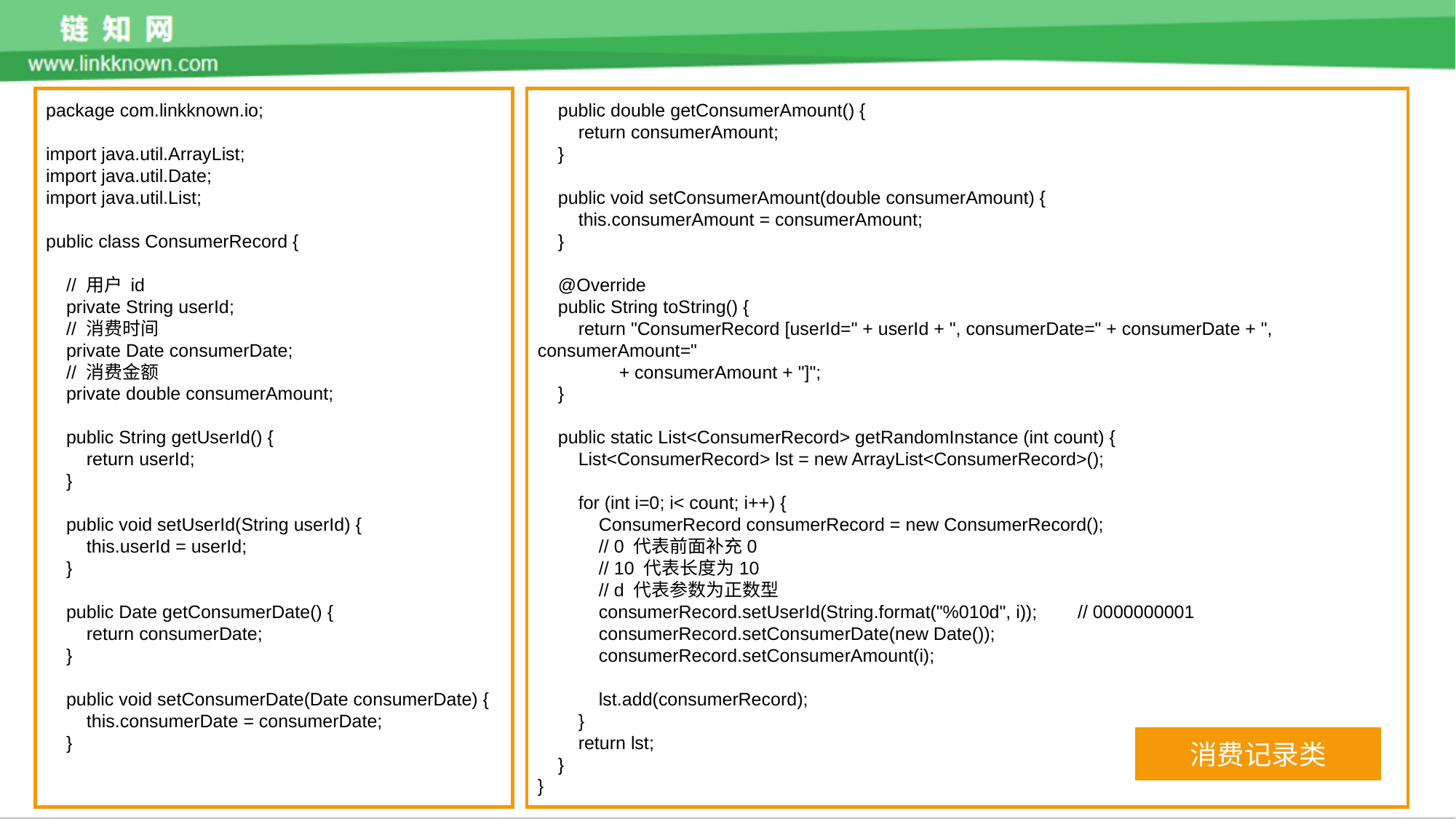

package com.linkknown.io;

import java.util.ArrayList;
import java.util.Date;
import java.util.List;

public class ConsumerRecord {

    // 用户 id
    private String userId;
    // 消费时间
    private Date consumerDate;
    // 消费金额
    private double consumerAmount;

    public String getUserId() {
        return userId;
    }

    public void setUserId(String userId) {
        this.userId = userId;
    }

    public Date getConsumerDate() {
        return consumerDate;
    }

    public void setConsumerDate(Date consumerDate) {
        this.consumerDate = consumerDate;
    }

    public double getConsumerAmount() {
        return consumerAmount;
    }

    public void setConsumerAmount(double consumerAmount) {
        this.consumerAmount = consumerAmount;
    }

    @Override
    public String toString() {
        return "ConsumerRecord [userId=" + userId + ", consumerDate=" + consumerDate + ", consumerAmount="
                + consumerAmount + "]";
    }

    public static List<ConsumerRecord> getRandomInstance (int count) {
        List<ConsumerRecord> lst = new ArrayList<ConsumerRecord>();

        for (int i=0; i< count; i++) {
            ConsumerRecord consumerRecord = new ConsumerRecord();
            // 0 代表前面补充0
            // 10 代表长度为10
            // d 代表参数为正数型
            consumerRecord.setUserId(String.format("%010d", i));        // 0000000001
            consumerRecord.setConsumerDate(new Date());
            consumerRecord.setConsumerAmount(i);

            lst.add(consumerRecord);
        }
        return lst;
    }
}
消费记录类